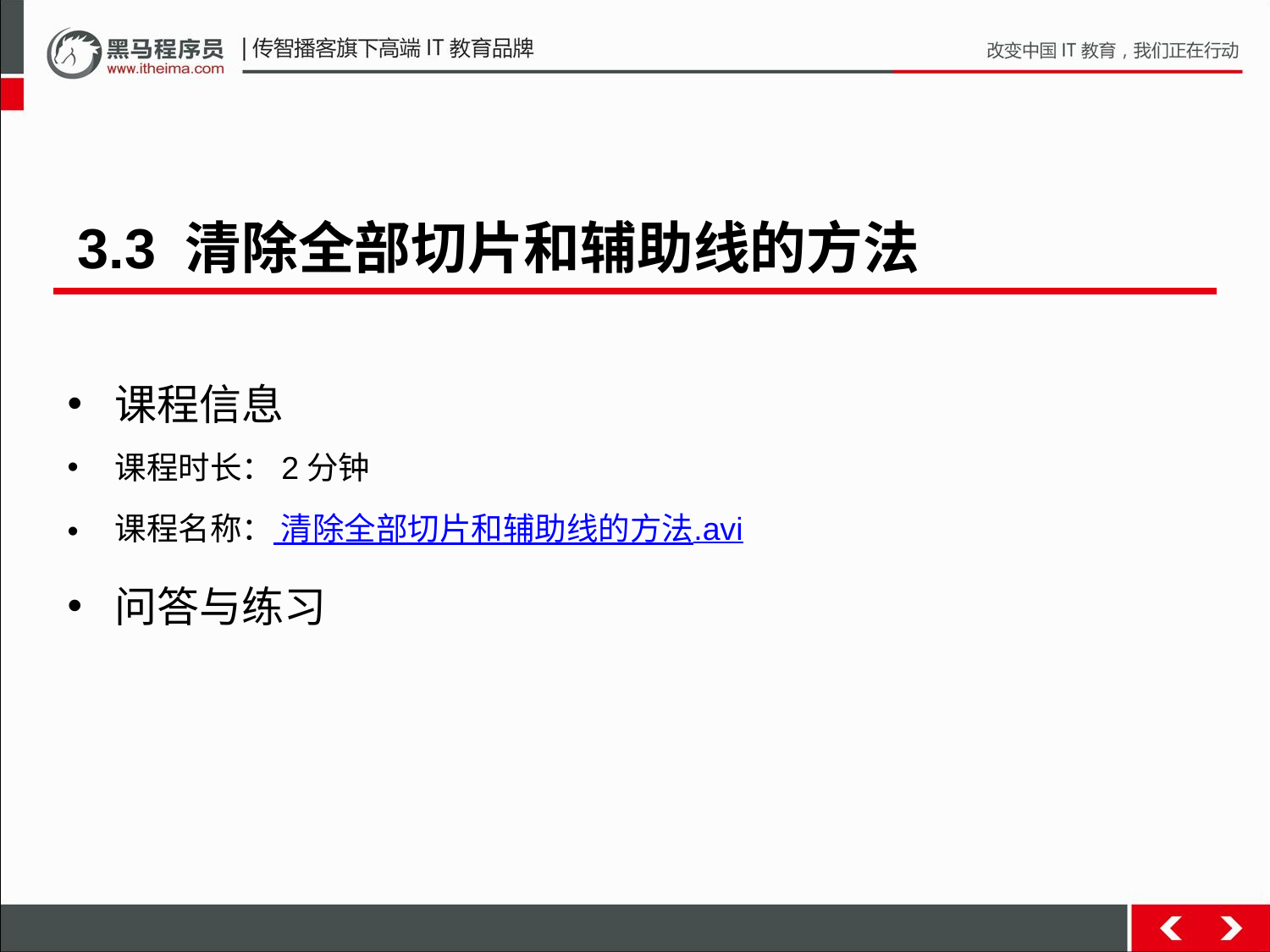

3.3 清除全部切片和辅助线的方法
课程信息
课程时长：2分钟
课程名称： 清除全部切片和辅助线的方法.avi
问答与练习